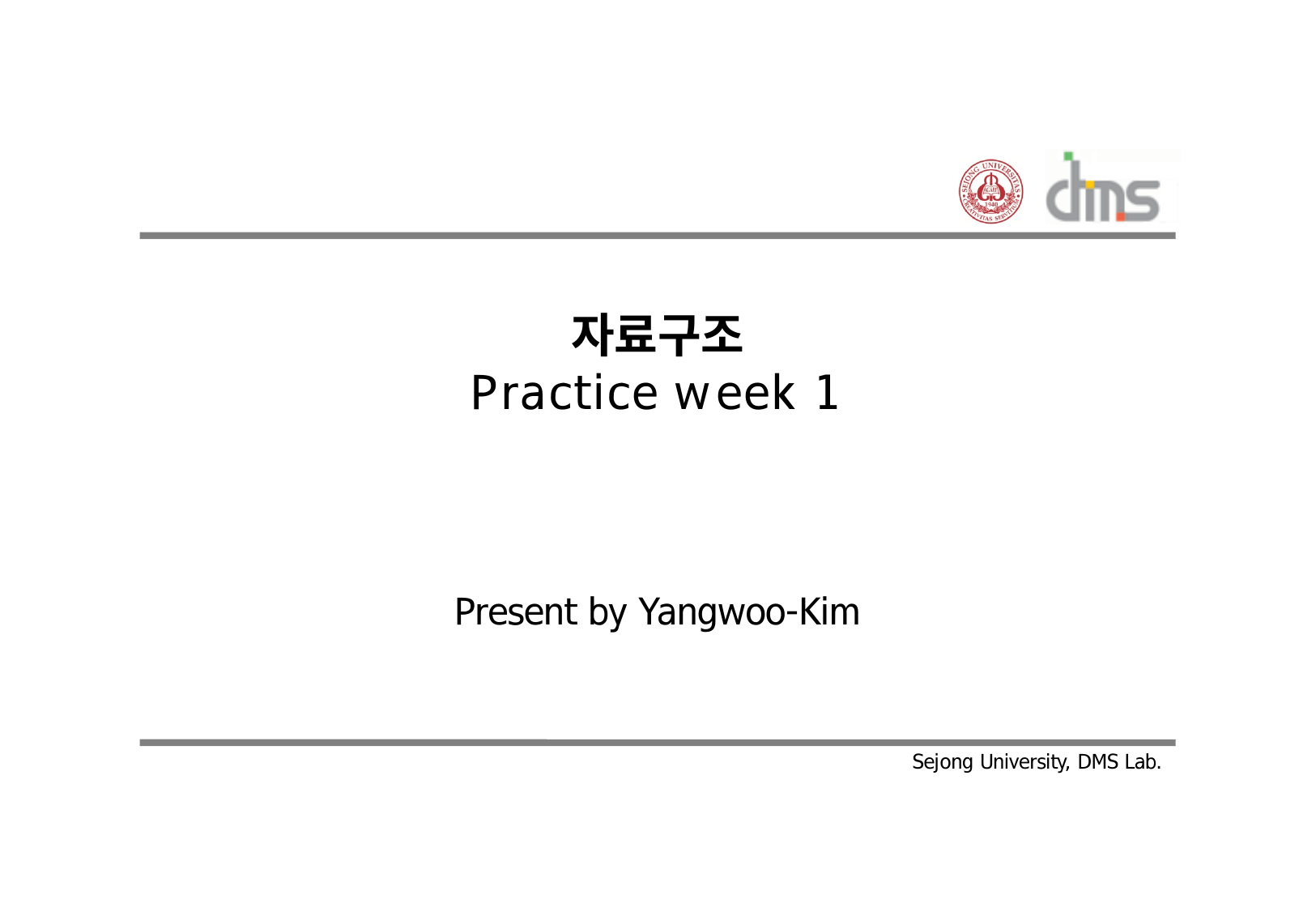

# 자료구조 Practice week 1
Present by Yangwoo-Kim